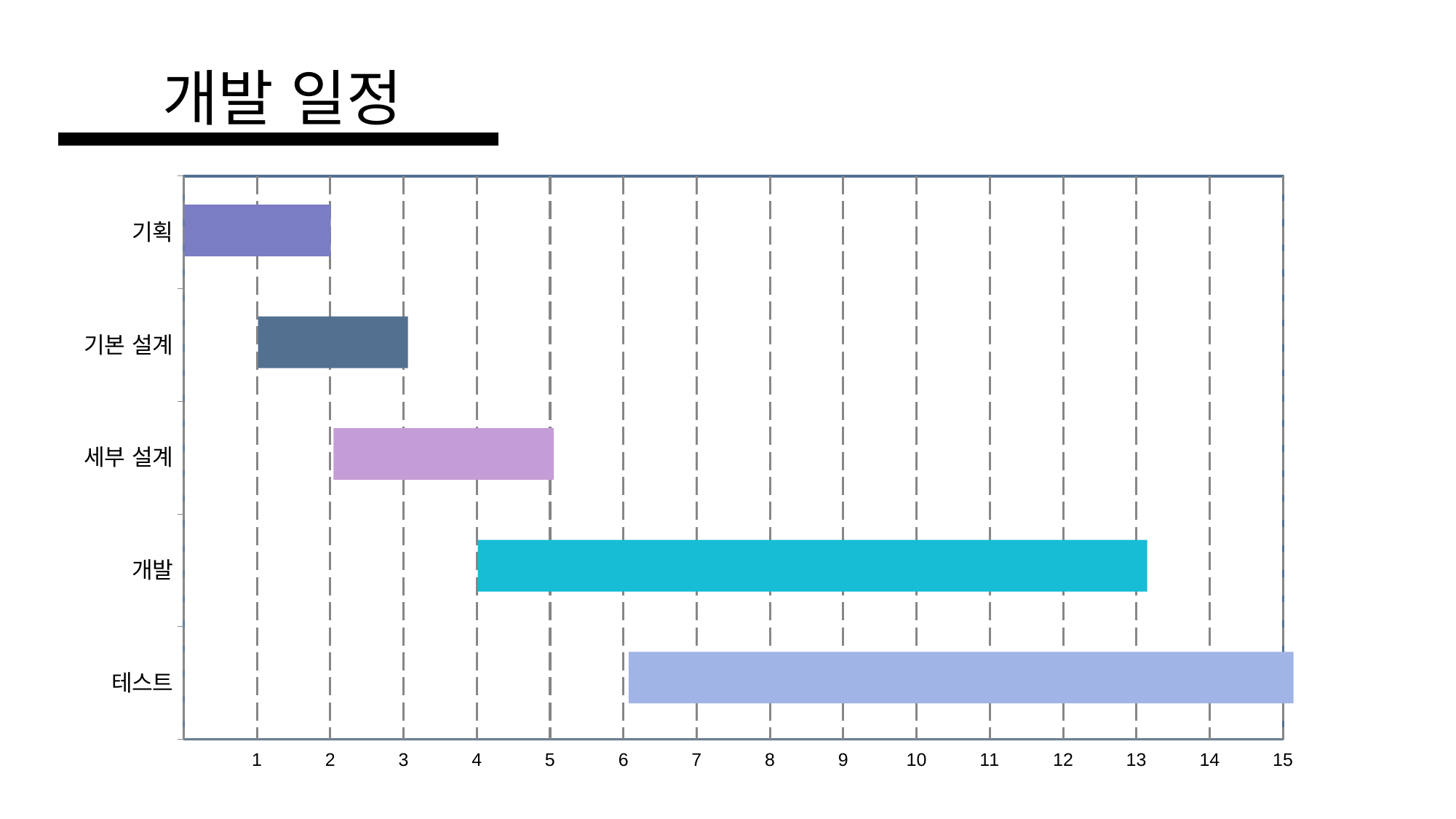

개발 일정

### Chart

| Category | 설계 |
|---|---|
| 테스트 | None |
| 개발 | None |
| 세부 설계 | None |
| 기본 설계 | None |
| 기획 | None |